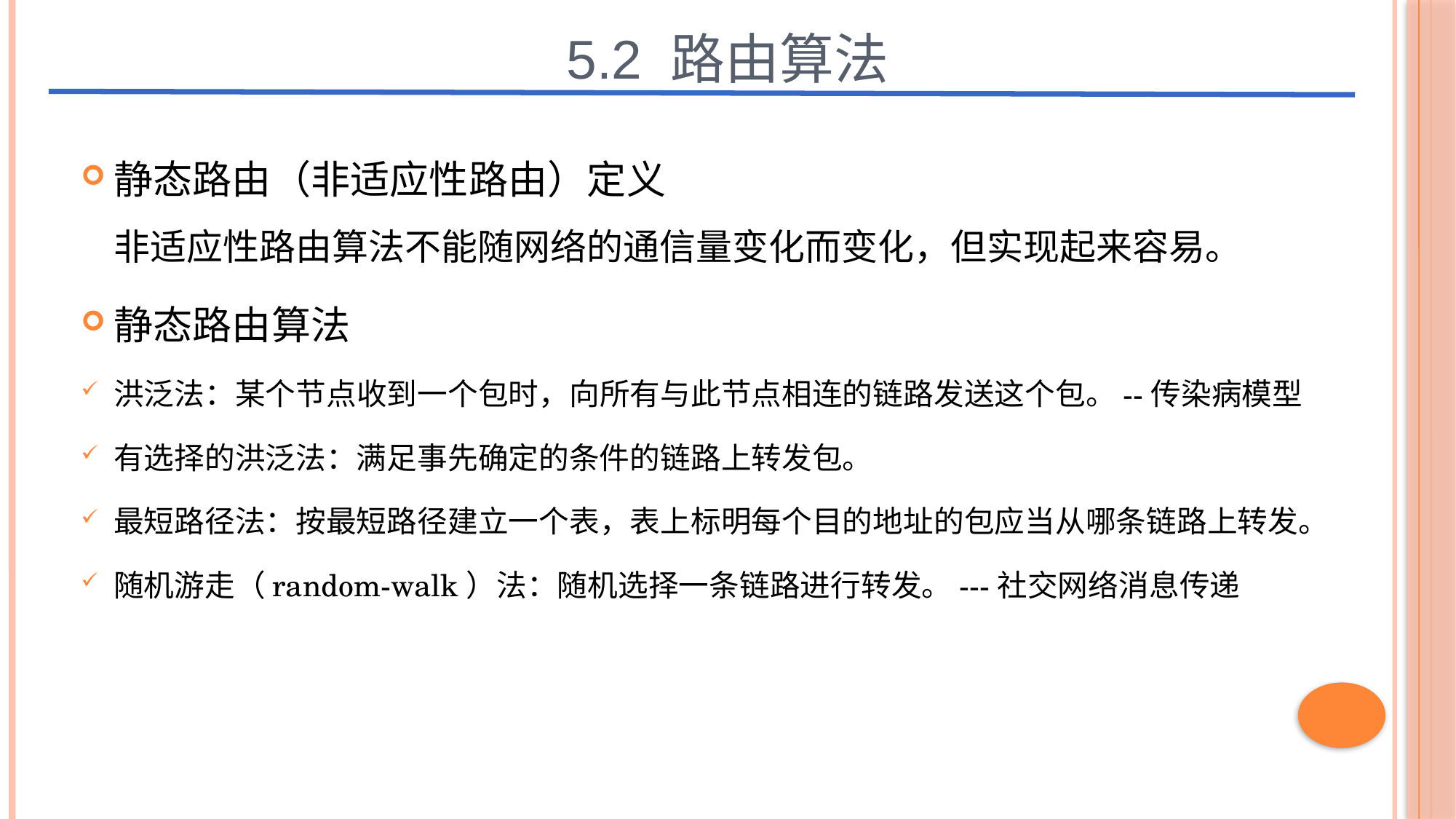

5.2 路由算法
静态路由（非适应性路由）定义
非适应性路由算法不能随网络的通信量变化而变化，但实现起来容易。
静态路由算法
洪泛法：某个节点收到一个包时，向所有与此节点相连的链路发送这个包。--传染病模型
有选择的洪泛法：满足事先确定的条件的链路上转发包。
最短路径法：按最短路径建立一个表，表上标明每个目的地址的包应当从哪条链路上转发。
随机游走（random-walk）法：随机选择一条链路进行转发。---社交网络消息传递